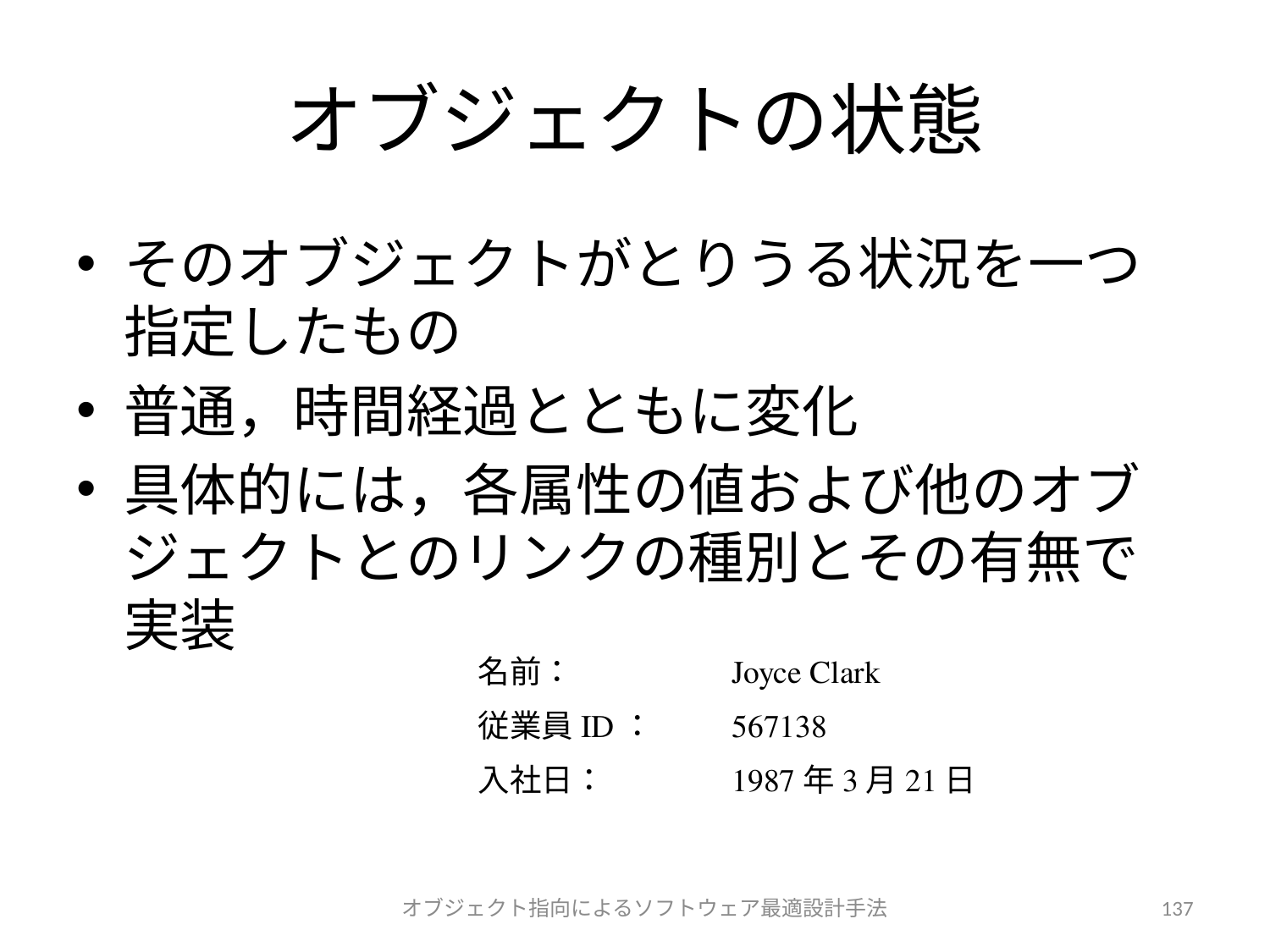

# オブジェクトの状態
そのオブジェクトがとりうる状況を一つ指定したもの
普通，時間経過とともに変化
具体的には，各属性の値および他のオブジェクトとのリンクの種別とその有無で実装
名前：		Joyce Clark
従業員ID：	567138
入社日：	1987年3月21日
オブジェクト指向によるソフトウェア最適設計手法
137